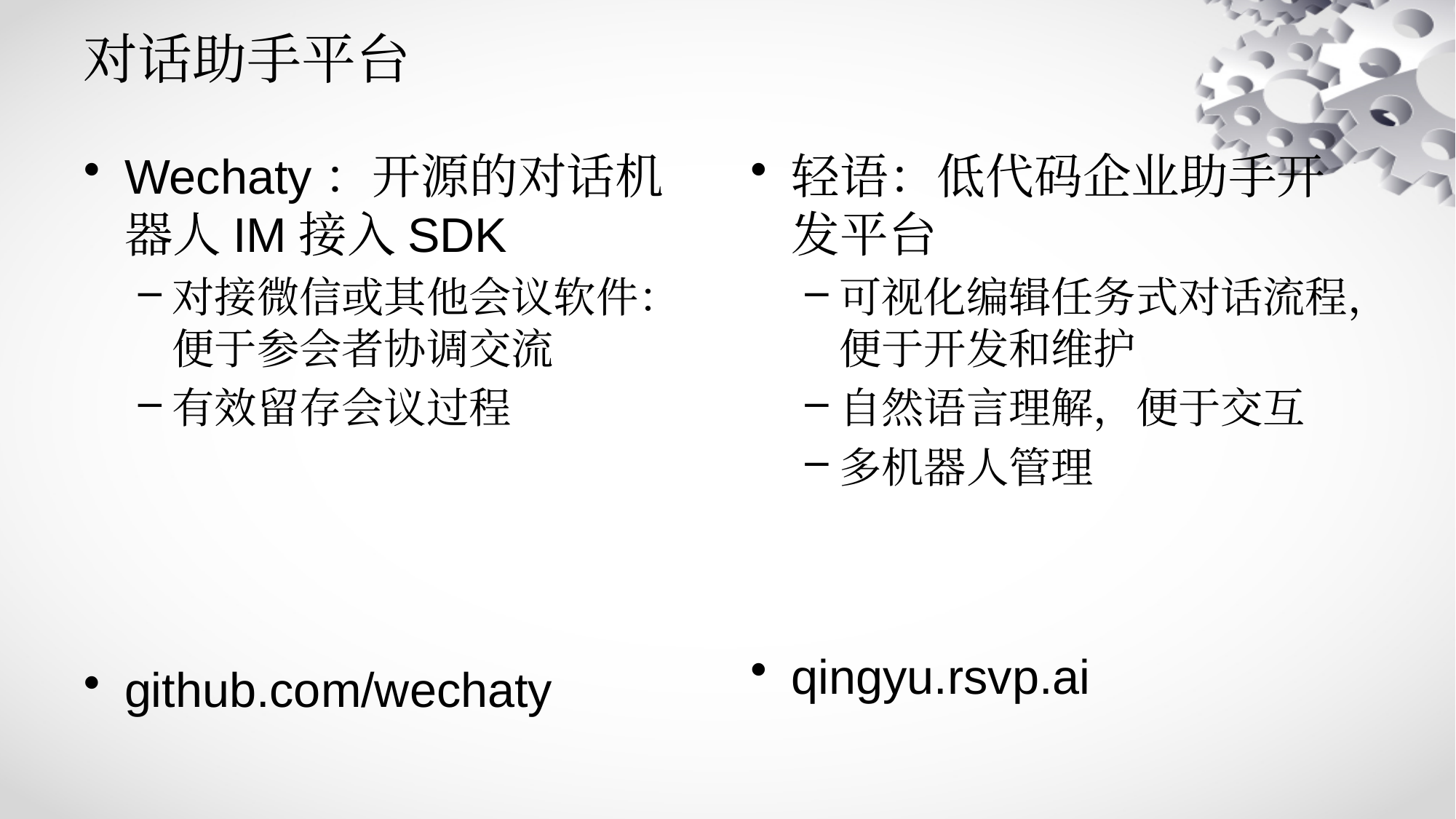

# 对话助手平台
Wechaty：开源的对话机器人IM接入SDK
对接微信或其他会议软件：便于参会者协调交流
有效留存会议过程

github.com/wechaty

轻语：低代码企业助手开发平台
可视化编辑任务式对话流程，便于开发和维护
自然语言理解，便于交互
多机器人管理

qingyu.rsvp.ai
3